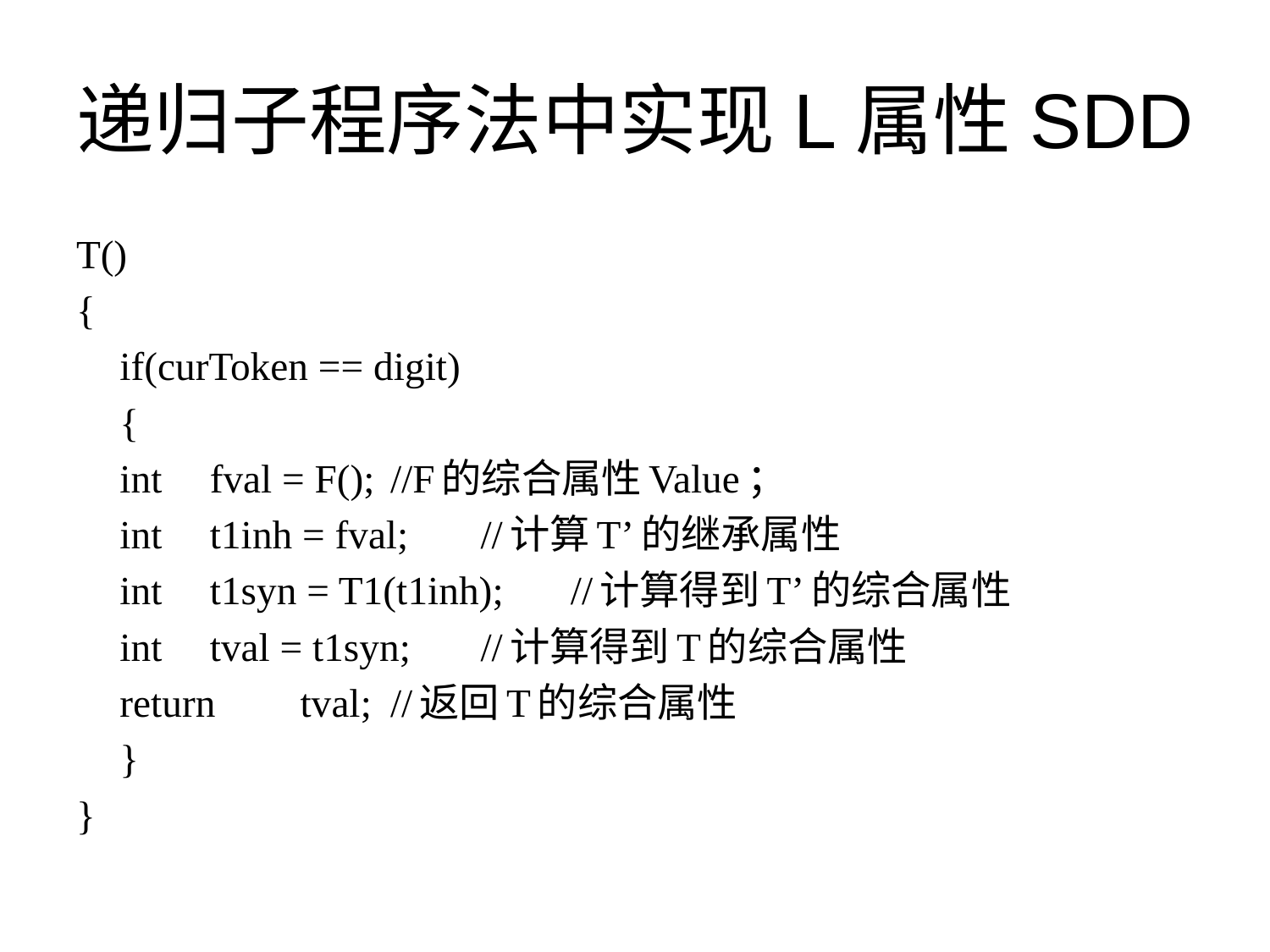

# 递归子程序法中实现L属性SDD
T()
{
	if(curToken == digit)
	{
		int	fval = F();		//F的综合属性Value；
		int	t1inh = fval;		//计算T’的继承属性
		int	t1syn = T1(t1inh);	//计算得到T’的综合属性
		int	tval = t1syn;		//计算得到T的综合属性
		return	tval;			//返回T的综合属性
	}
}